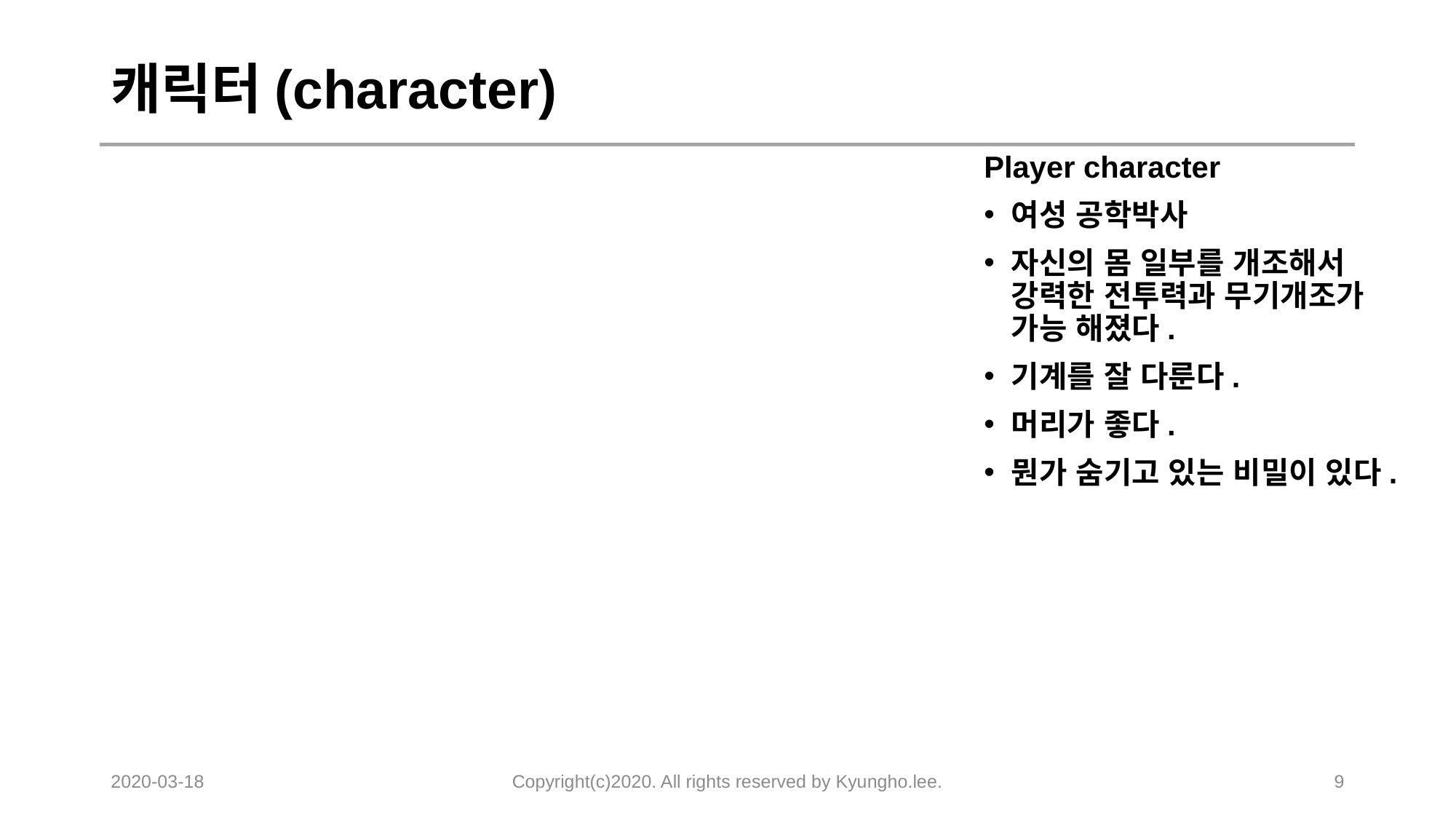

# 캐릭터(character)
Player character
여성 공학박사
자신의 몸 일부를 개조해서 강력한 전투력과 무기개조가 가능 해졌다.
기계를 잘 다룬다.
머리가 좋다.
뭔가 숨기고 있는 비밀이 있다.
2020-03-18
Copyright(c)2020. All rights reserved by Kyungho.lee.
9